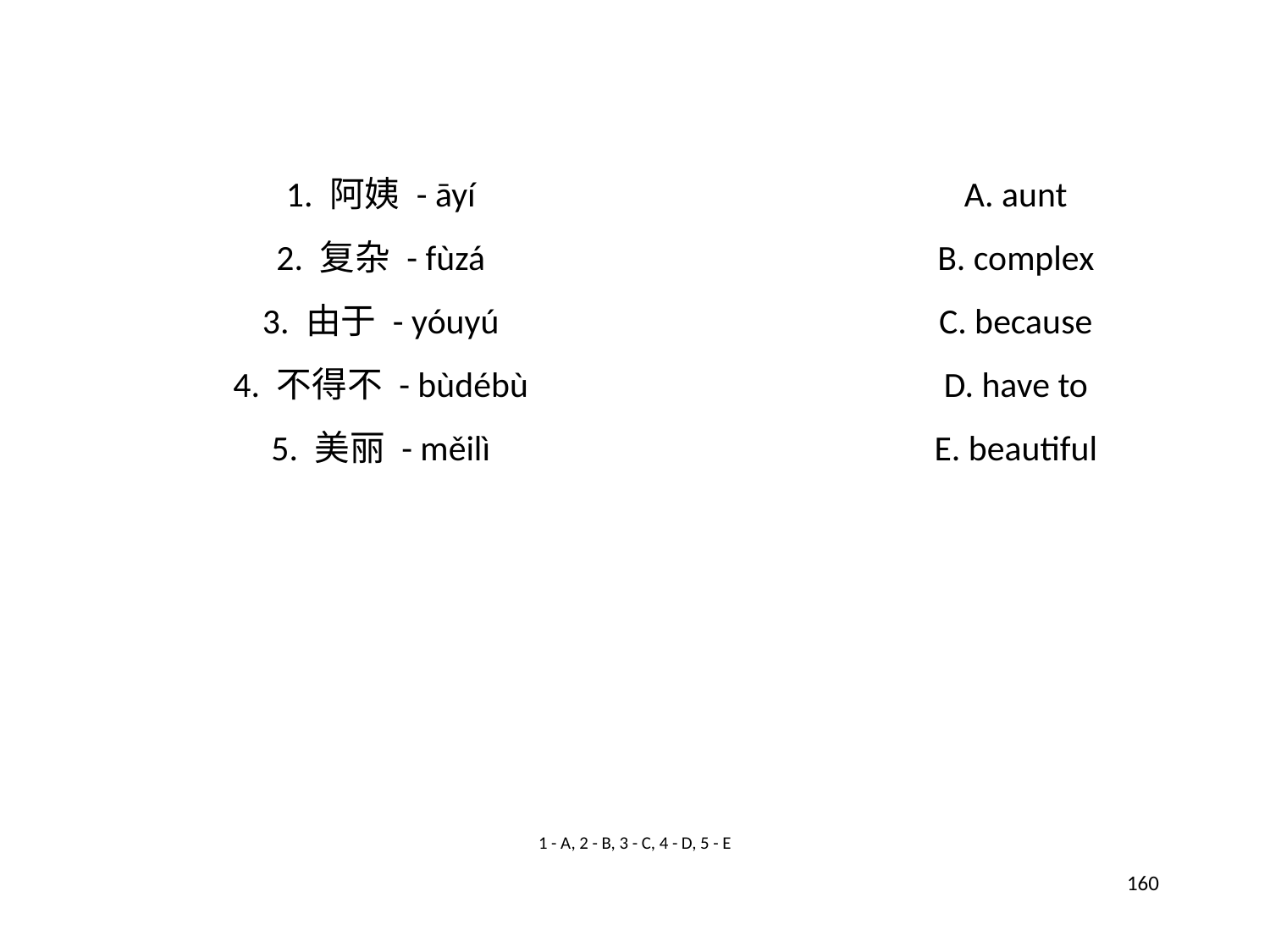

1. 阿姨 - āyí

A. aunt

2. 复杂 - fùzá

B. complex

3. 由于 - yóuyú

C. because

4. 不得不 - bùdébù

D. have to

5. 美丽 - měilì

E. beautiful
1 - A, 2 - B, 3 - C, 4 - D, 5 - E

160